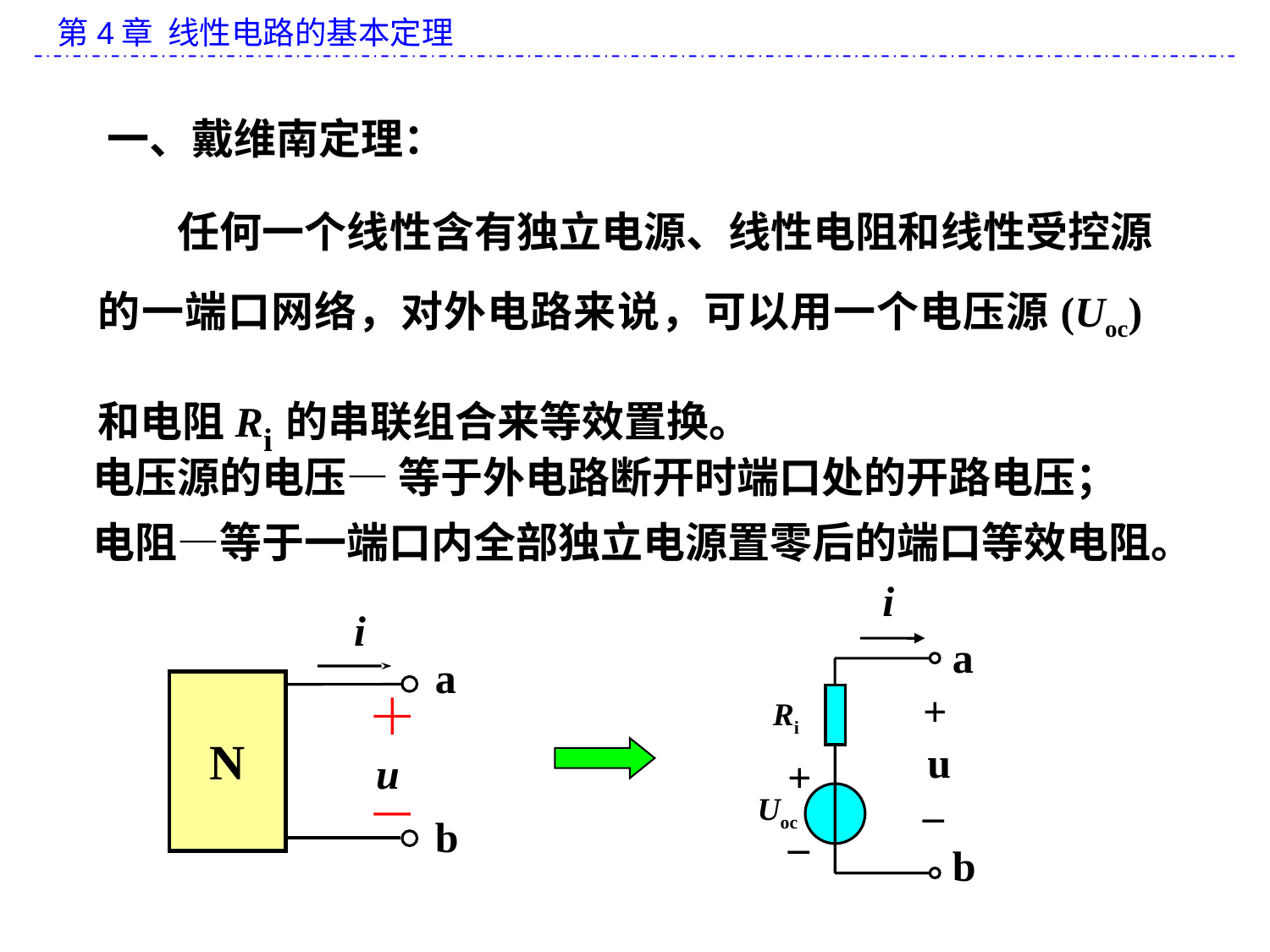

一、戴维南定理：
任何一个线性含有独立电源、线性电阻和线性受控源的一端口网络，对外电路来说，可以用一个电压源(Uoc)和电阻Ri的串联组合来等效置换。
电压源的电压— 等于外电路断开时端口处的开路电压；
电阻—等于一端口内全部独立电源置零后的端口等效电阻。
i
a

+
Ri

u
+
_
Uoc

_
b

i
a

N
u
b